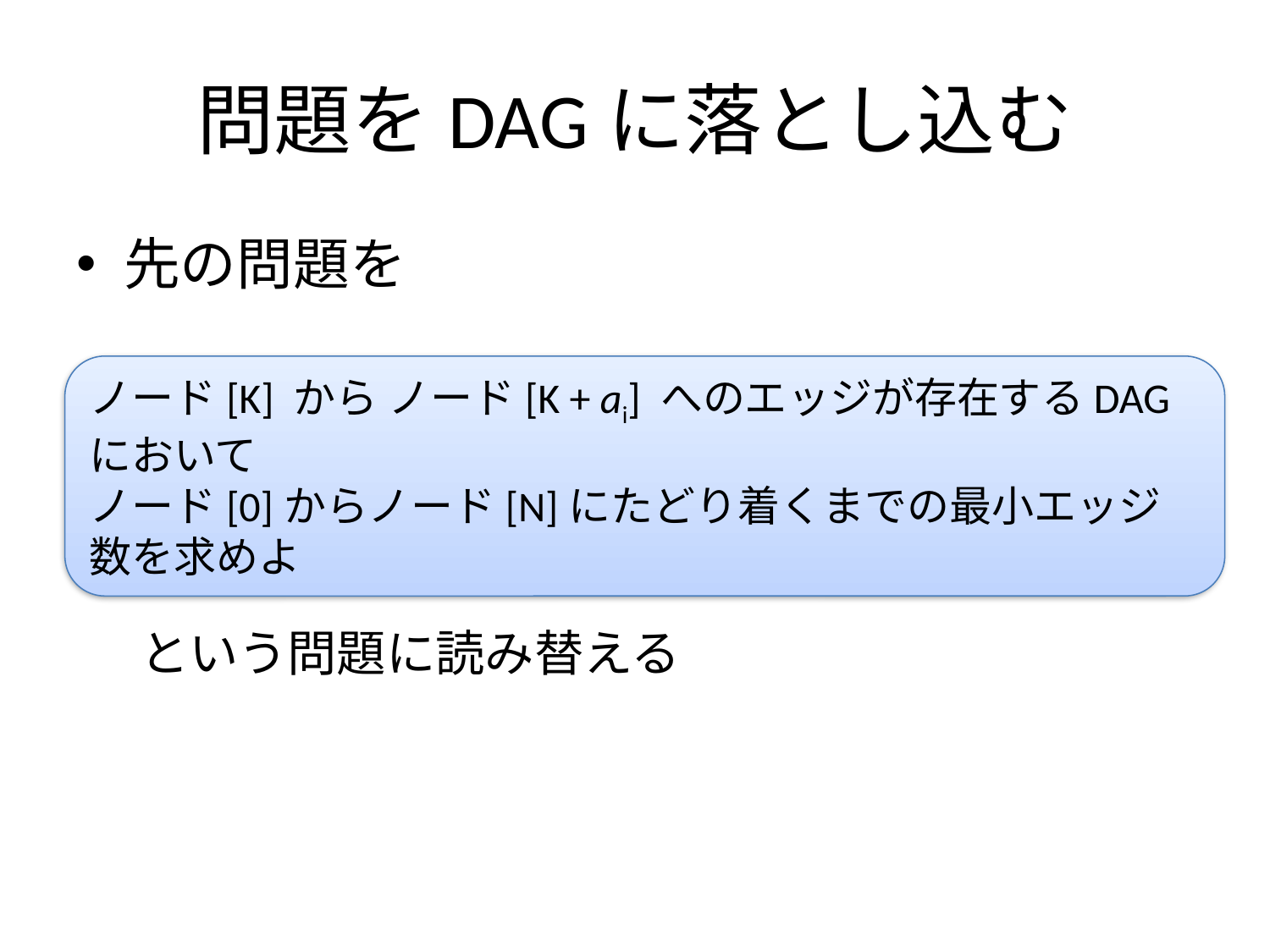

# 問題をDAGに落とし込む
先の問題を

という問題に読み替える
ノード[K] から ノード[K + ai] へのエッジが存在するDAGにおいて
ノード[0]からノード[N]にたどり着くまでの最小エッジ数を求めよ